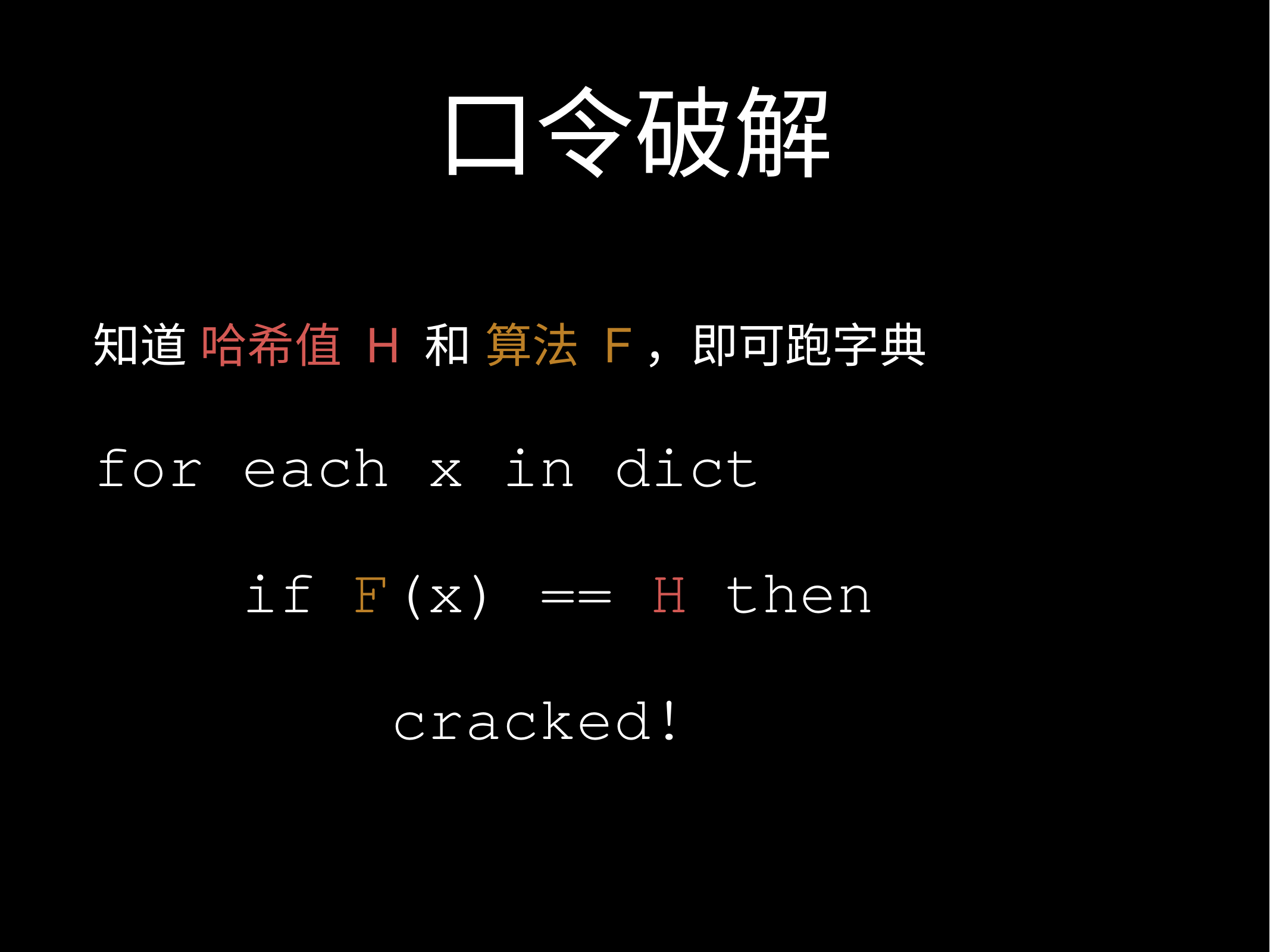

# 口令破解
知道 哈希值 H 和 算法 F，即可跑字典
for each x in dict
    if F(x) == H then
        cracked!